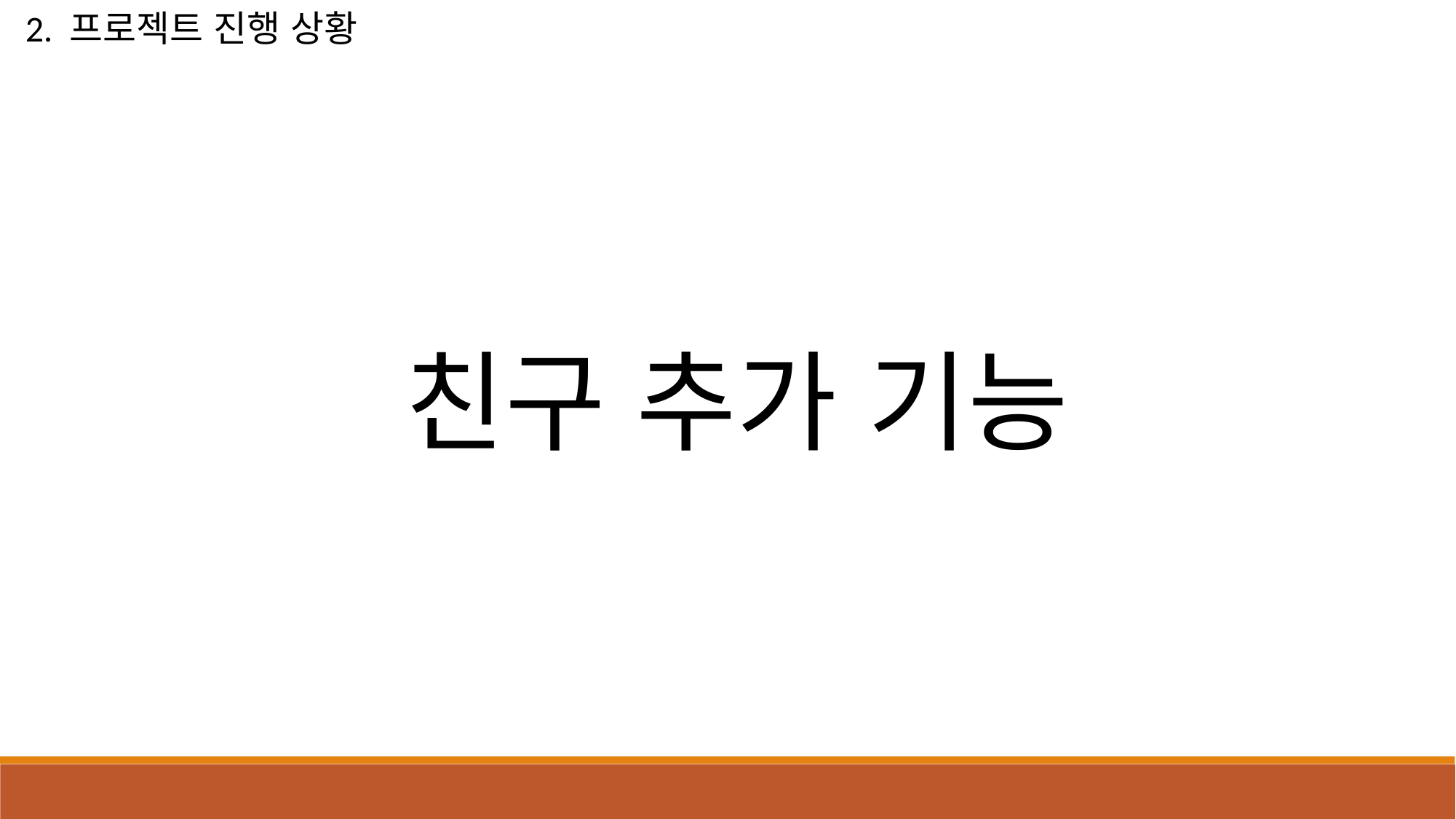

2. 프로젝트 진행 상황
친구 추가 기능